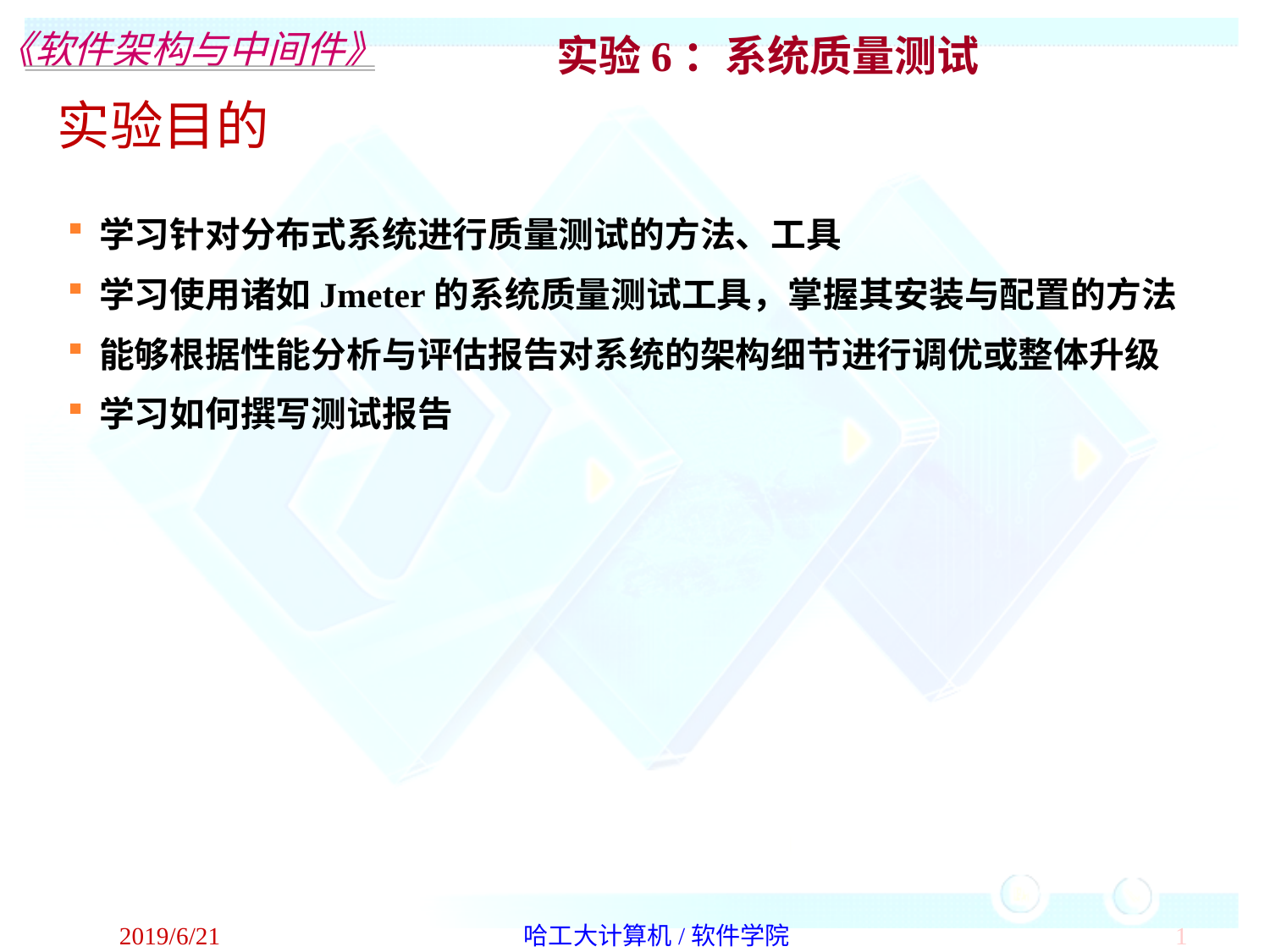

实验6：系统质量测试
实验目的
学习针对分布式系统进行质量测试的方法、工具
学习使用诸如Jmeter的系统质量测试工具，掌握其安装与配置的方法
能够根据性能分析与评估报告对系统的架构细节进行调优或整体升级
学习如何撰写测试报告